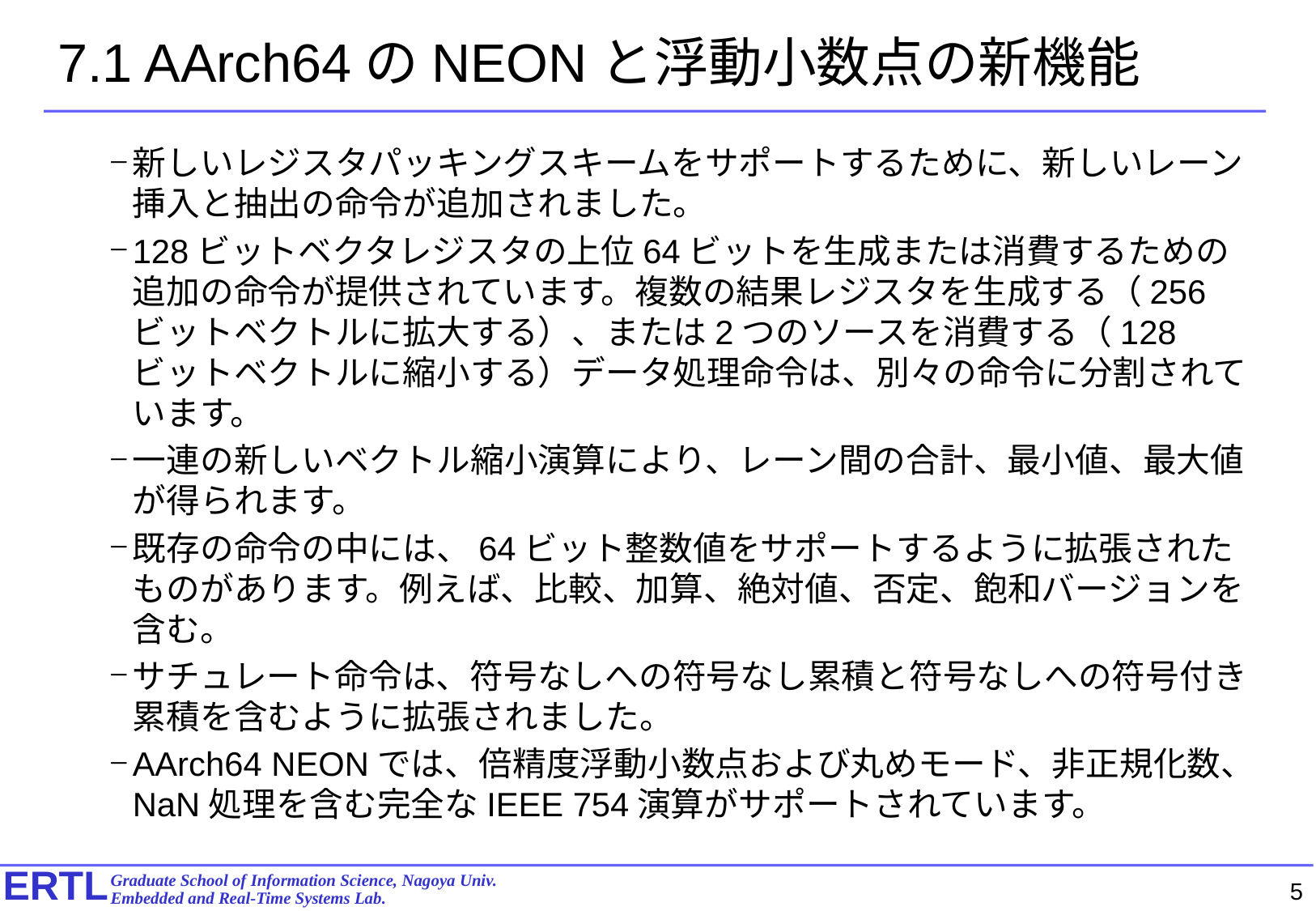

# 7.1 AArch64のNEONと浮動小数点の新機能
新しいレジスタパッキングスキームをサポートするために、新しいレーン挿入と抽出の命令が追加されました。
128ビットベクタレジスタの上位64ビットを生成または消費するための追加の命令が提供されています。複数の結果レジスタを生成する（256ビットベクトルに拡大する）、または2つのソースを消費する（128ビットベクトルに縮小する）データ処理命令は、別々の命令に分割されています。
一連の新しいベクトル縮小演算により、レーン間の合計、最小値、最大値が得られます。
既存の命令の中には、64ビット整数値をサポートするように拡張されたものがあります。例えば、比較、加算、絶対値、否定、飽和バージョンを含む。
サチュレート命令は、符号なしへの符号なし累積と符号なしへの符号付き累積を含むように拡張されました。
AArch64 NEONでは、倍精度浮動小数点および丸めモード、非正規化数、NaN処理を含む完全なIEEE 754演算がサポートされています。
5